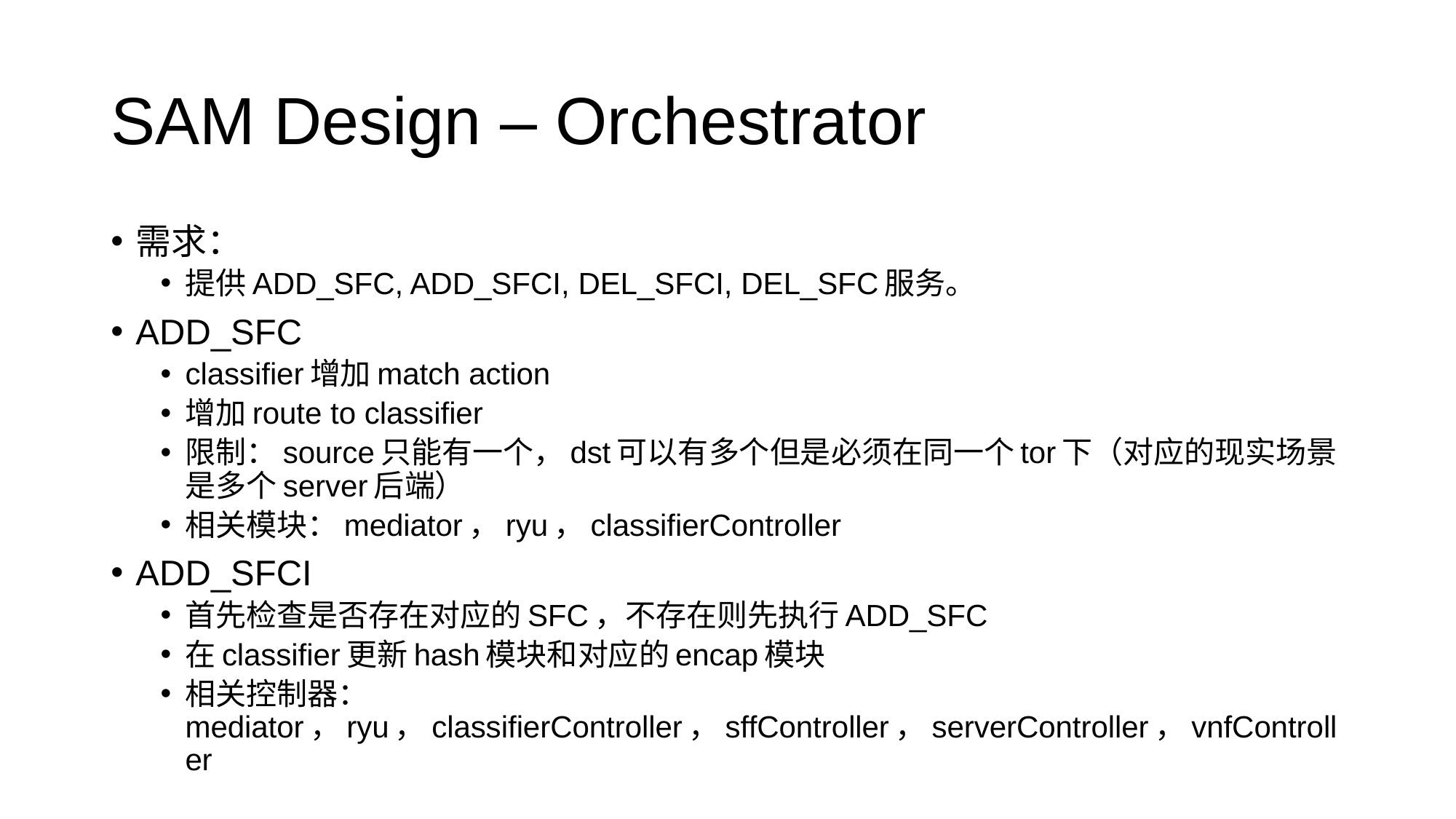

# SAM Design – Orchestrator
需求：
提供ADD_SFC, ADD_SFCI, DEL_SFCI, DEL_SFC服务。
ADD_SFC
classifier增加match action
增加route to classifier
限制：source只能有一个，dst可以有多个但是必须在同一个tor下（对应的现实场景是多个server后端）
相关模块：mediator，ryu，classifierController
ADD_SFCI
首先检查是否存在对应的SFC，不存在则先执行ADD_SFC
在classifier更新hash模块和对应的encap模块
相关控制器：mediator，ryu，classifierController，sffController，serverController，vnfController